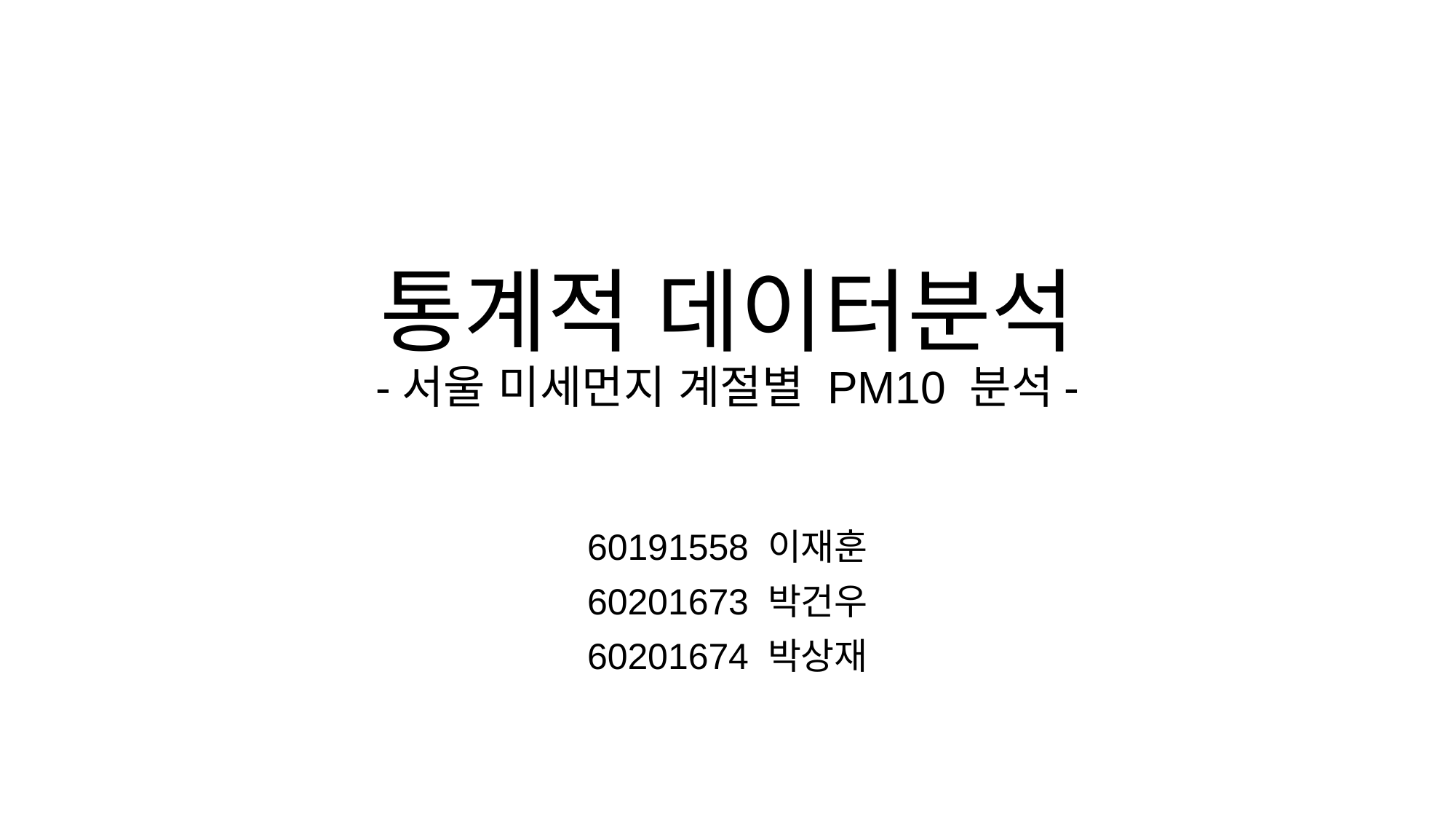

# 통계적 데이터분석 -서울 미세먼지 계절별 PM10 분석-
60191558 이재훈
60201673 박건우
60201674 박상재